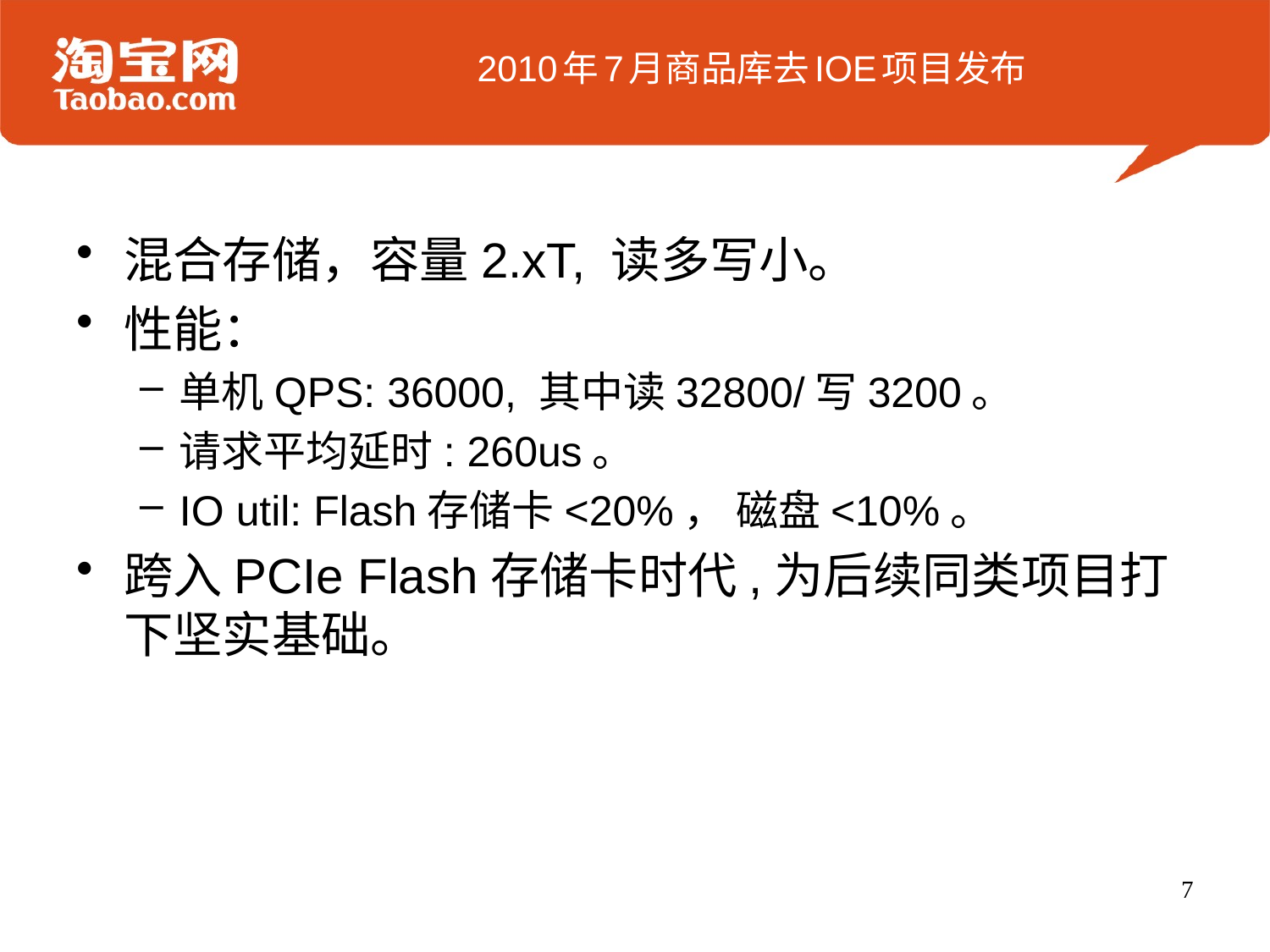

# 2010年7月商品库去IOE项目发布
混合存储，容量2.xT, 读多写小。
性能：
单机QPS: 36000, 其中读32800/写3200。
请求平均延时: 260us。
IO util: Flash存储卡<20%， 磁盘<10%。
跨入PCIe Flash存储卡时代,为后续同类项目打下坚实基础。
7